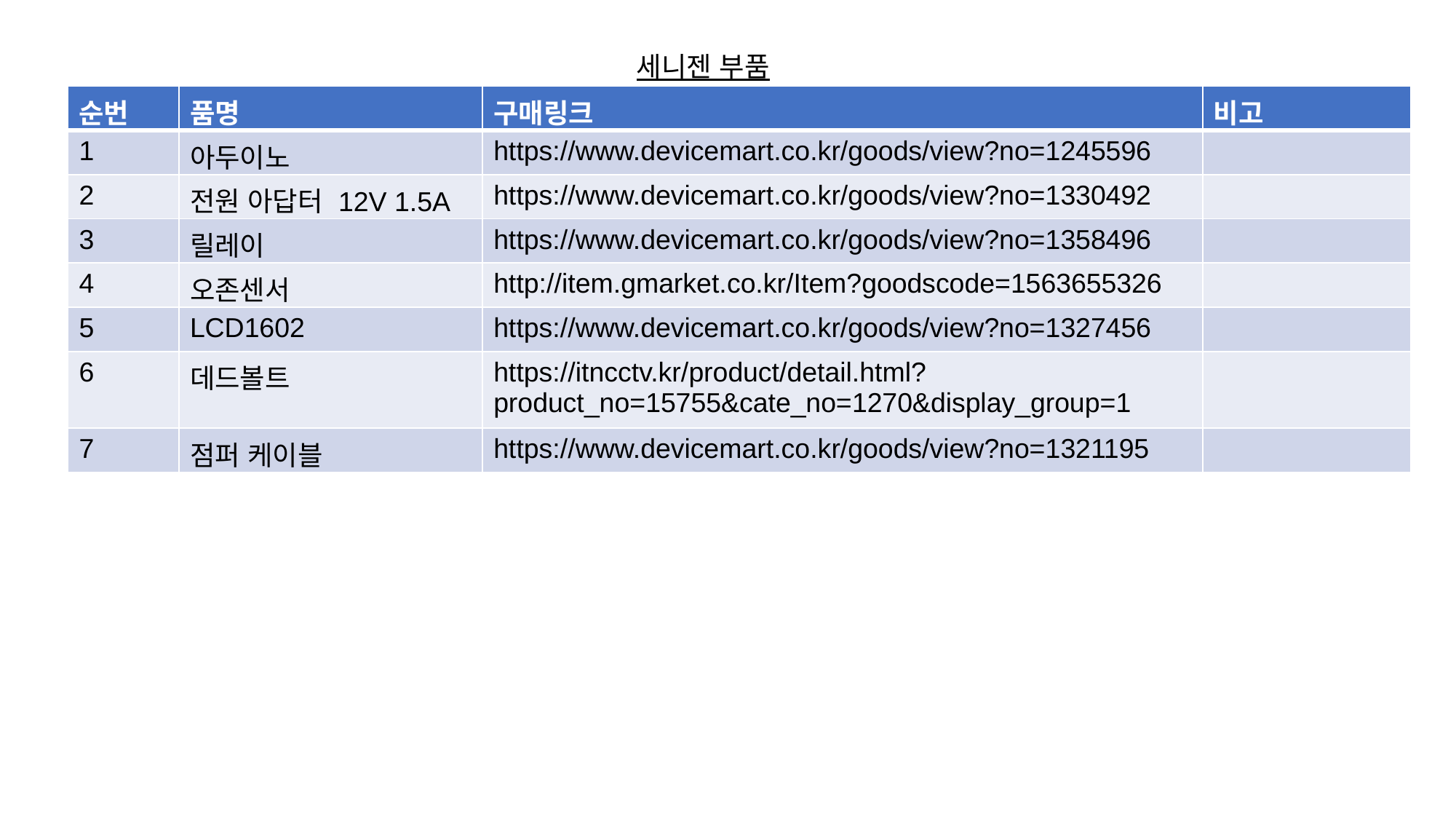

세니젠 부품
| 순번 | 품명 | 구매링크 | 비고 |
| --- | --- | --- | --- |
| 1 | 아두이노 | https://www.devicemart.co.kr/goods/view?no=1245596 |  |
| 2 | 전원 아답터 12V 1.5A | https://www.devicemart.co.kr/goods/view?no=1330492 |  |
| 3 | 릴레이 | https://www.devicemart.co.kr/goods/view?no=1358496 |  |
| 4 | 오존센서 | http://item.gmarket.co.kr/Item?goodscode=1563655326 |  |
| 5 | LCD1602 | https://www.devicemart.co.kr/goods/view?no=1327456 |  |
| 6 | 데드볼트 | https://itncctv.kr/product/detail.html?product\_no=15755&cate\_no=1270&display\_group=1 |  |
| 7 | 점퍼 케이블 | https://www.devicemart.co.kr/goods/view?no=1321195 |  |